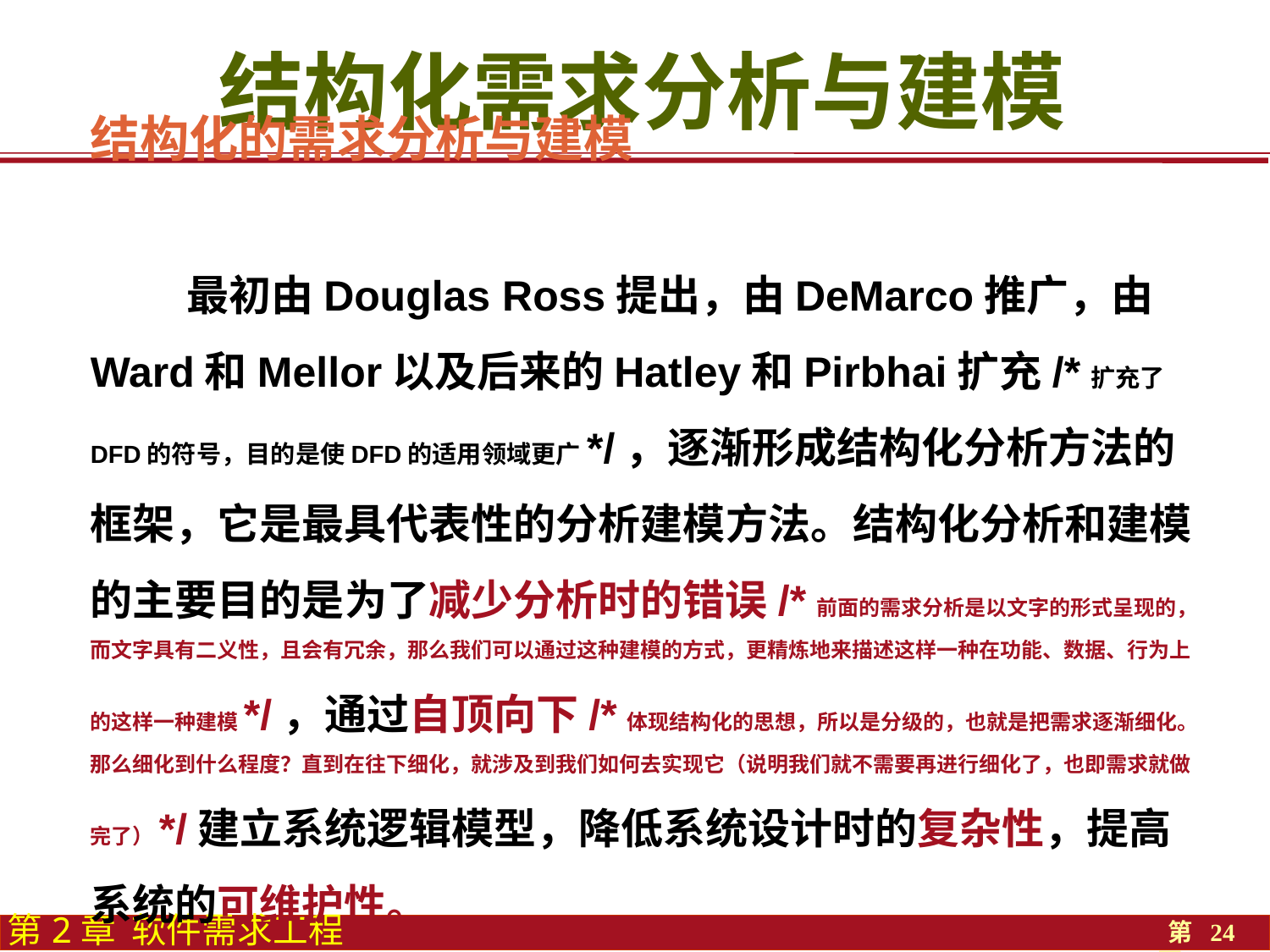

结构化的需求分析与建模

         最初由Douglas Ross提出，由DeMarco推广，由Ward和Mellor以及后来的Hatley和Pirbhai扩充/*扩充了DFD的符号，目的是使DFD的适用领域更广*/，逐渐形成结构化分析方法的框架，它是最具代表性的分析建模方法。结构化分析和建模的主要目的是为了减少分析时的错误/*前面的需求分析是以文字的形式呈现的，而文字具有二义性，且会有冗余，那么我们可以通过这种建模的方式，更精炼地来描述这样一种在功能、数据、行为上的这样一种建模*/，通过自顶向下/*体现结构化的思想，所以是分级的，也就是把需求逐渐细化。那么细化到什么程度？直到在往下细化，就涉及到我们如何去实现它（说明我们就不需要再进行细化了，也即需求就做完了）*/建立系统逻辑模型，降低系统设计时的复杂性，提高系统的可维护性。
结构化需求分析与建模